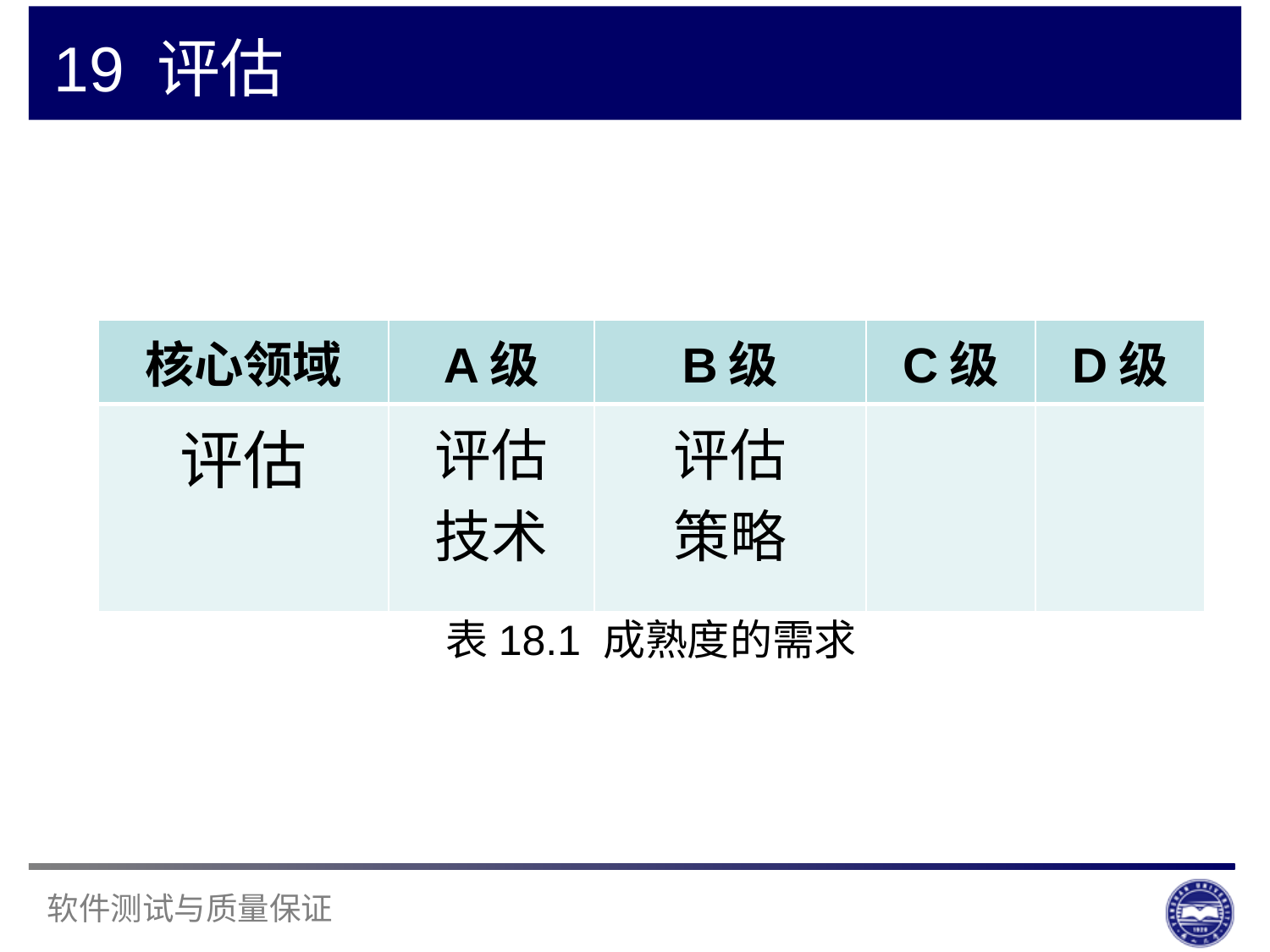

# 19 评估
| 核心领域 | A级 | B级 | C级 | D级 |
| --- | --- | --- | --- | --- |
| 评估 | 评估 技术 | 评估 策略 |  |  |
表18.1 成熟度的需求